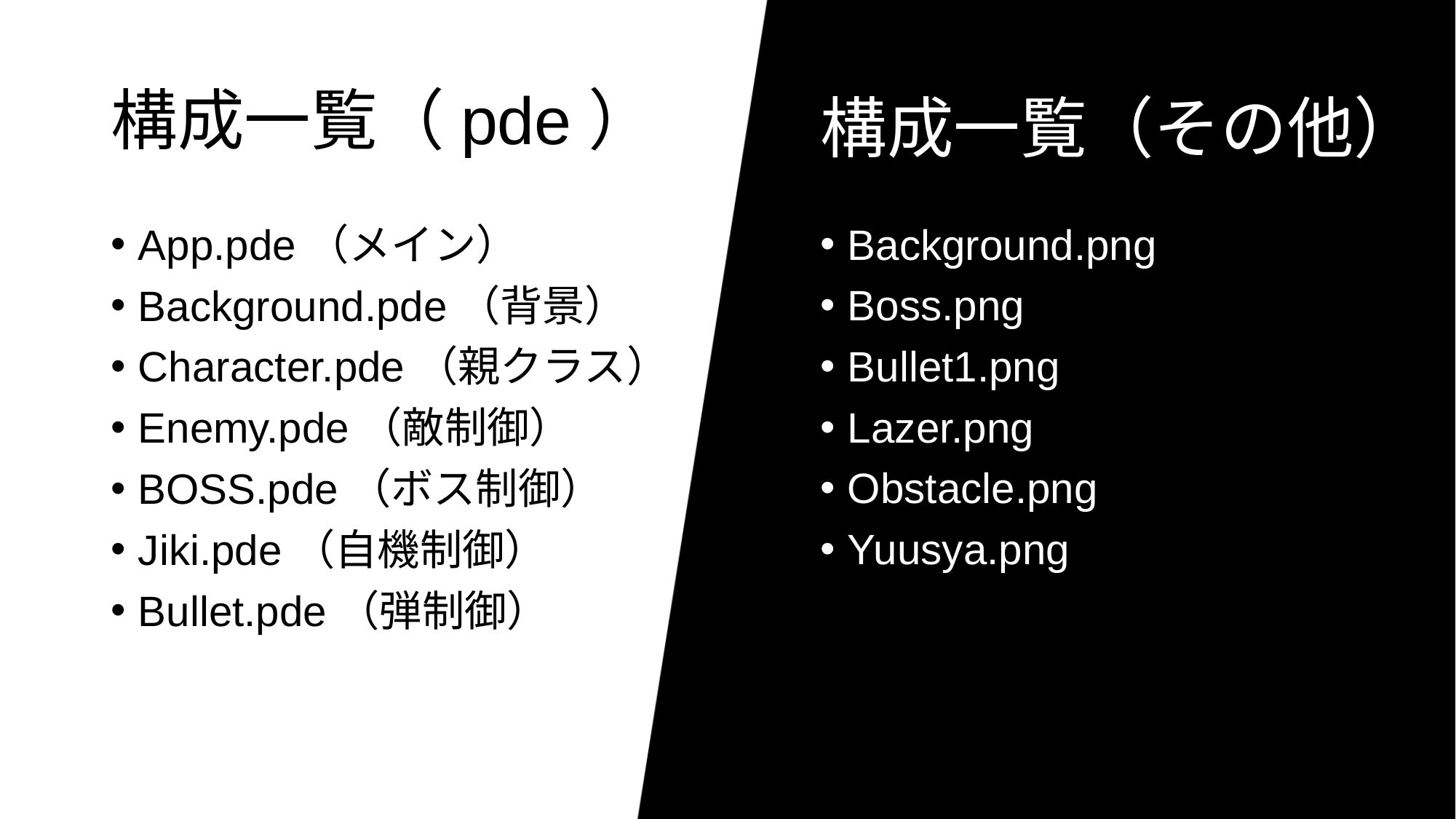

# 構成一覧（pde）
構成一覧（その他）
App.pde（メイン）
Background.pde（背景）
Character.pde（親クラス）
Enemy.pde（敵制御）
BOSS.pde（ボス制御）
Jiki.pde（自機制御）
Bullet.pde（弾制御）
Background.png
Boss.png
Bullet1.png
Lazer.png
Obstacle.png
Yuusya.png